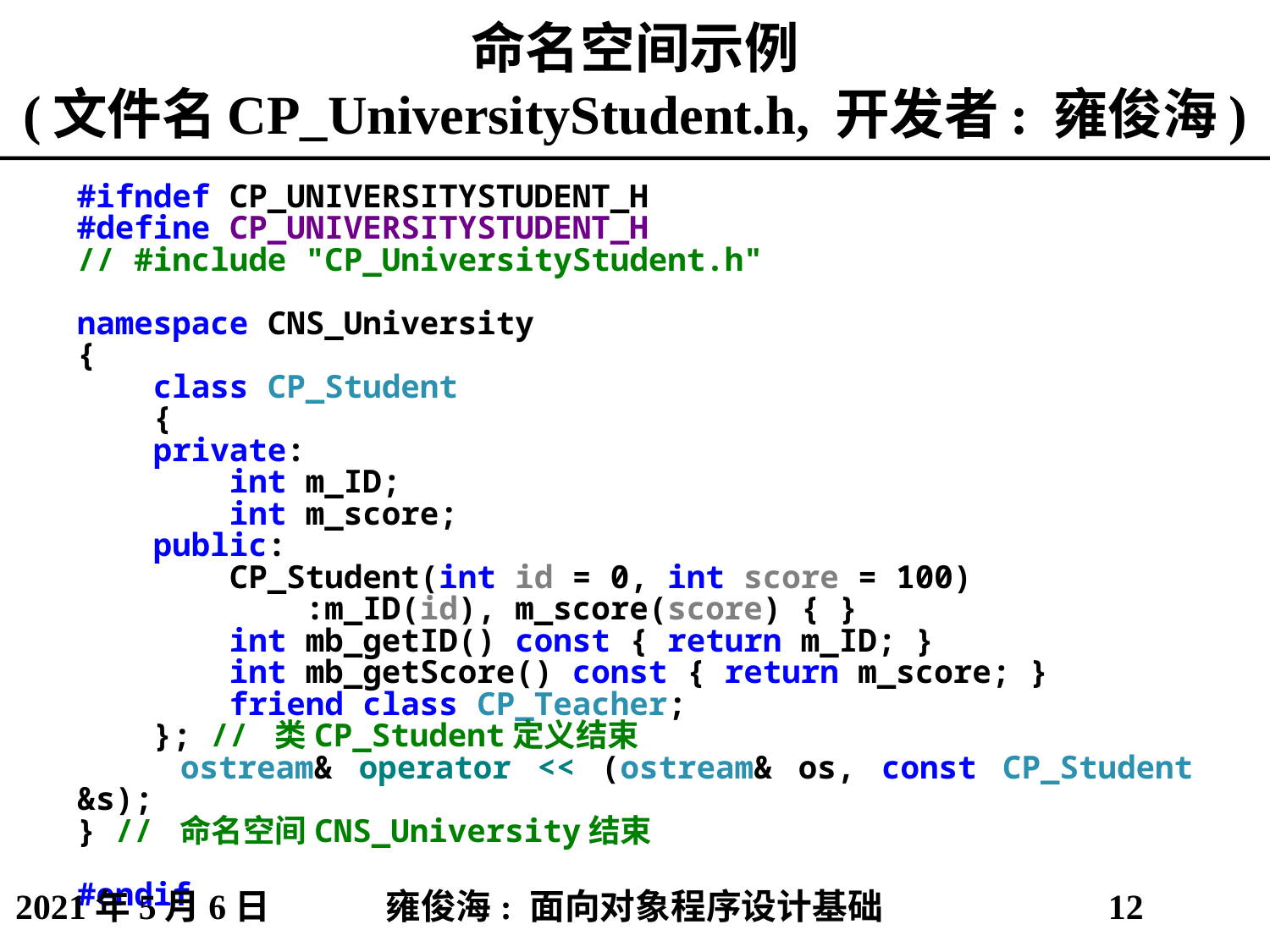

# 命名空间示例 (文件名CP_UniversityStudent.h, 开发者: 雍俊海)

#ifndef CP_UNIVERSITYSTUDENT_H
#define CP_UNIVERSITYSTUDENT_H
// #include "CP_UniversityStudent.h"

namespace CNS_University
{
    class CP_Student
    {
    private:
        int m_ID;
        int m_score;
    public:
        CP_Student(int id = 0, int score = 100)
            :m_ID(id), m_score(score) { }
        int mb_getID() const { return m_ID; }
        int mb_getScore() const { return m_score; }
        friend class CP_Teacher;
    }; // 类CP_Student定义结束
    ostream& operator << (ostream& os, const CP_Student &s);
} // 命名空间CNS_University结束

#endif
2021年5月6日
雍俊海: 面向对象程序设计基础
12